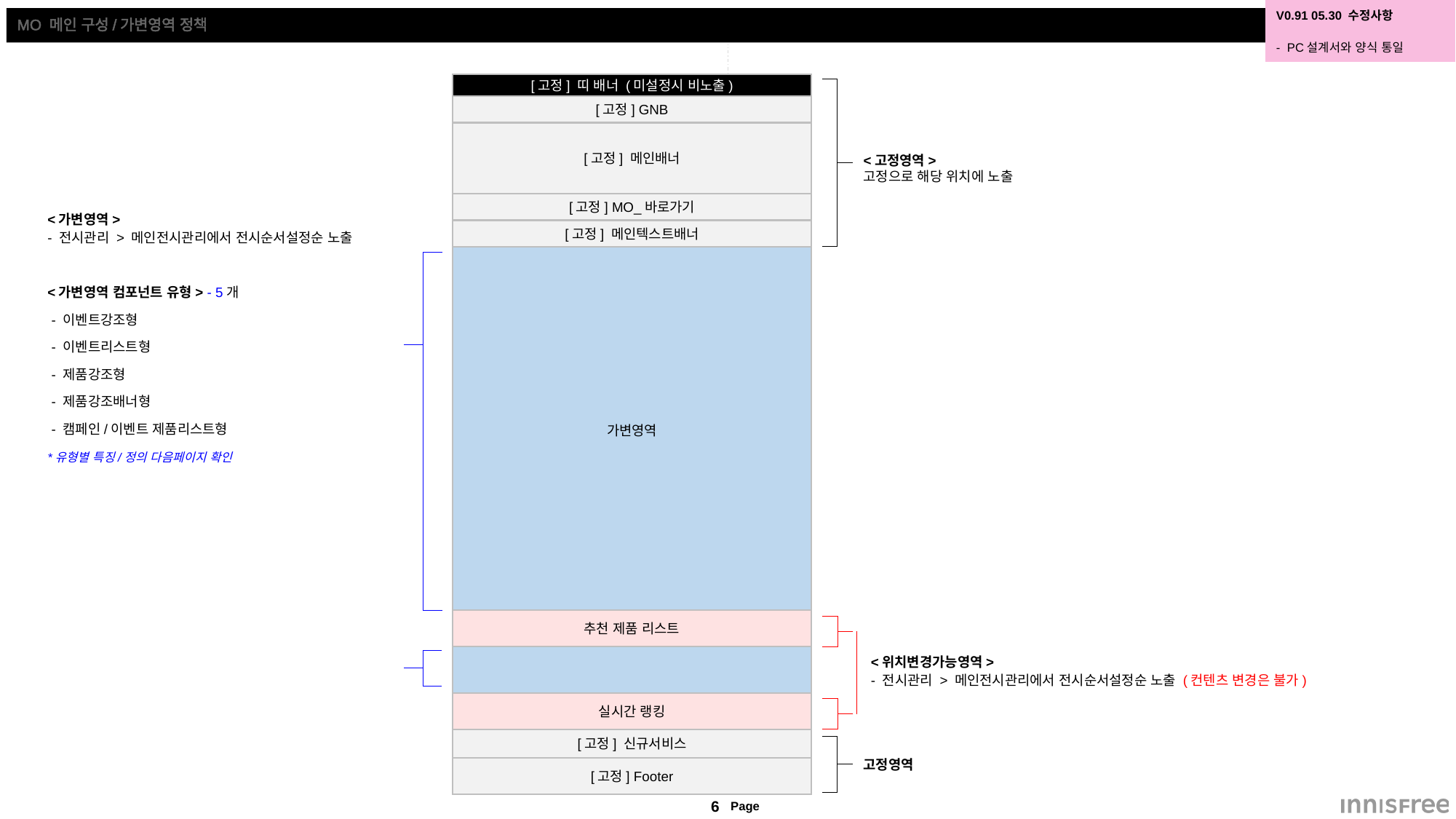

| V0.91 05.30 수정사항 |
| --- |
| - PC설계서와 양식 통일 |
# MO 메인 구성/가변영역 정책
[고정] 띠 배너 (미설정시 비노출)

[고정] GNB
가변영역
[고정] 메인배너
<고정영역>
고정으로 해당 위치에 노출
[고정] MO_바로가기
<가변영역>
- 전시관리 > 메인전시관리에서 전시순서설정순 노출

<가변영역 컴포넌트 유형> - 5개
 - 이벤트강조형
 - 이벤트리스트형
 - 제품강조형
 - 제품강조배너형
 - 캠페인/이벤트 제품리스트형
*유형별 특징/정의 다음페이지 확인
[고정] 메인텍스트배너

추천 제품 리스트

<위치변경가능영역>
- 전시관리 > 메인전시관리에서 전시순서설정순 노출 (컨텐츠 변경은 불가)

실시간 랭킹

[고정] 신규서비스

고정영역
[고정] Footer